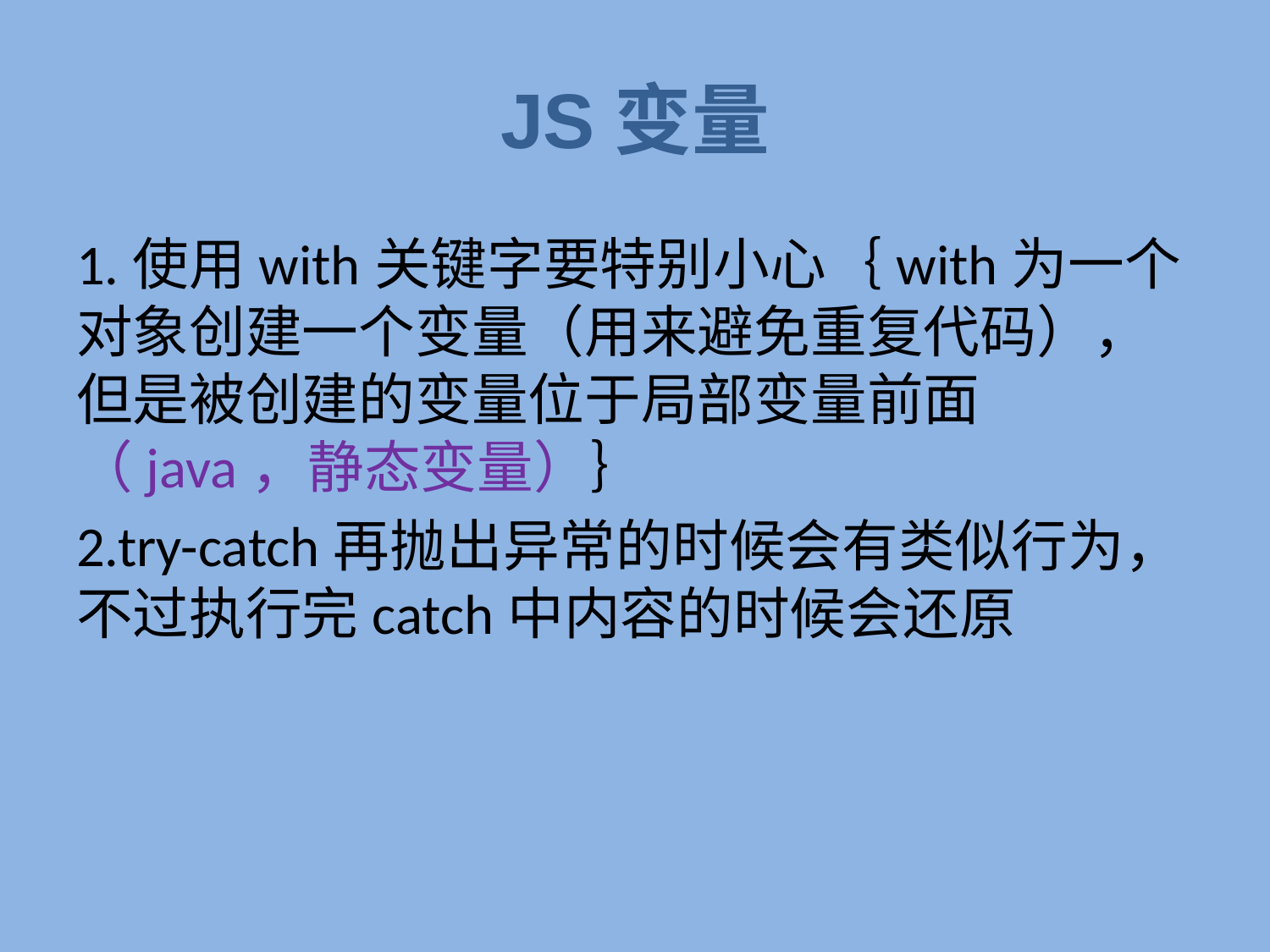

# JS变量
1.使用with关键字要特别小心｛with为一个对象创建一个变量（用来避免重复代码），但是被创建的变量位于局部变量前面（java，静态变量）｝
2.try-catch再抛出异常的时候会有类似行为，不过执行完catch中内容的时候会还原